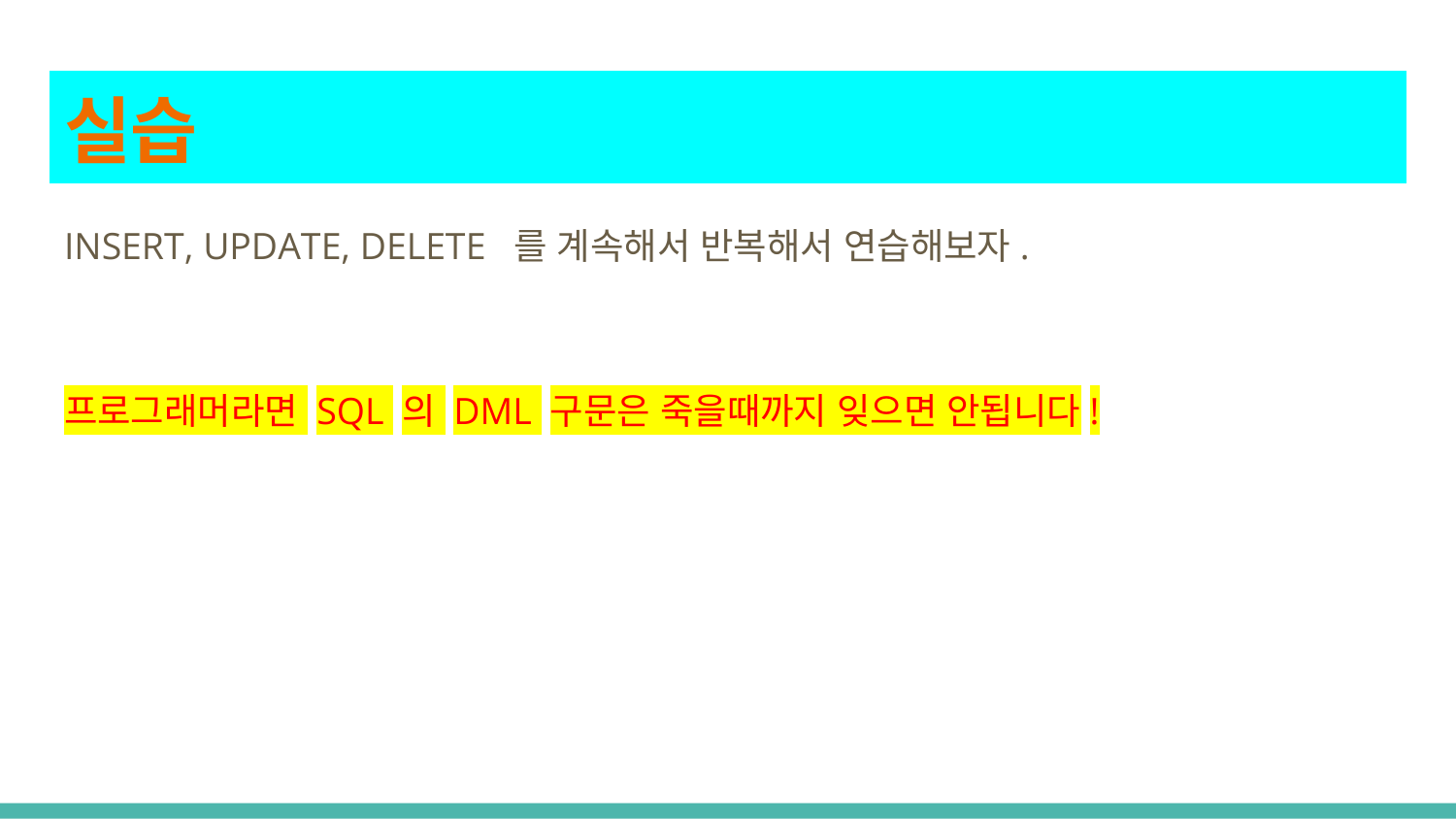

# 실습
INSERT, UPDATE, DELETE  를 계속해서 반복해서 연습해보자.

프로그래머라면 SQL 의 DML 구문은 죽을때까지 잊으면 안됩니다!